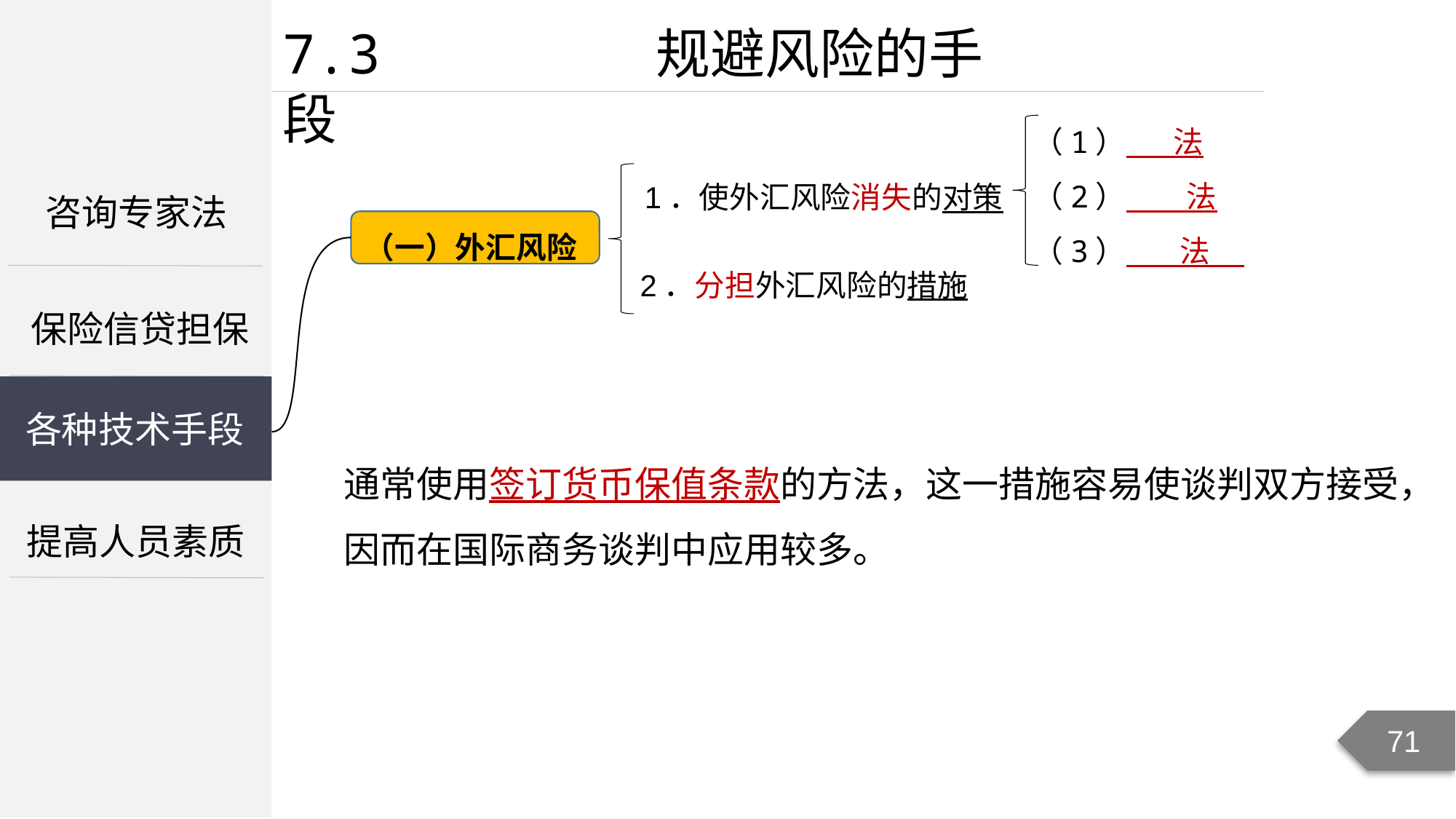

7.3        规避风险的手段
（1）       法
（2）         法
（3）        法

1．使外汇风险消失的对策
咨询专家法

（一）外汇风险
2．分担外汇风险的措施
保险信贷担保
各种技术手段

通常使用签订货币保值条款的方法，这一措施容易使谈判双方接受，因而在国际商务谈判中应用较多。
提高人员素质
71